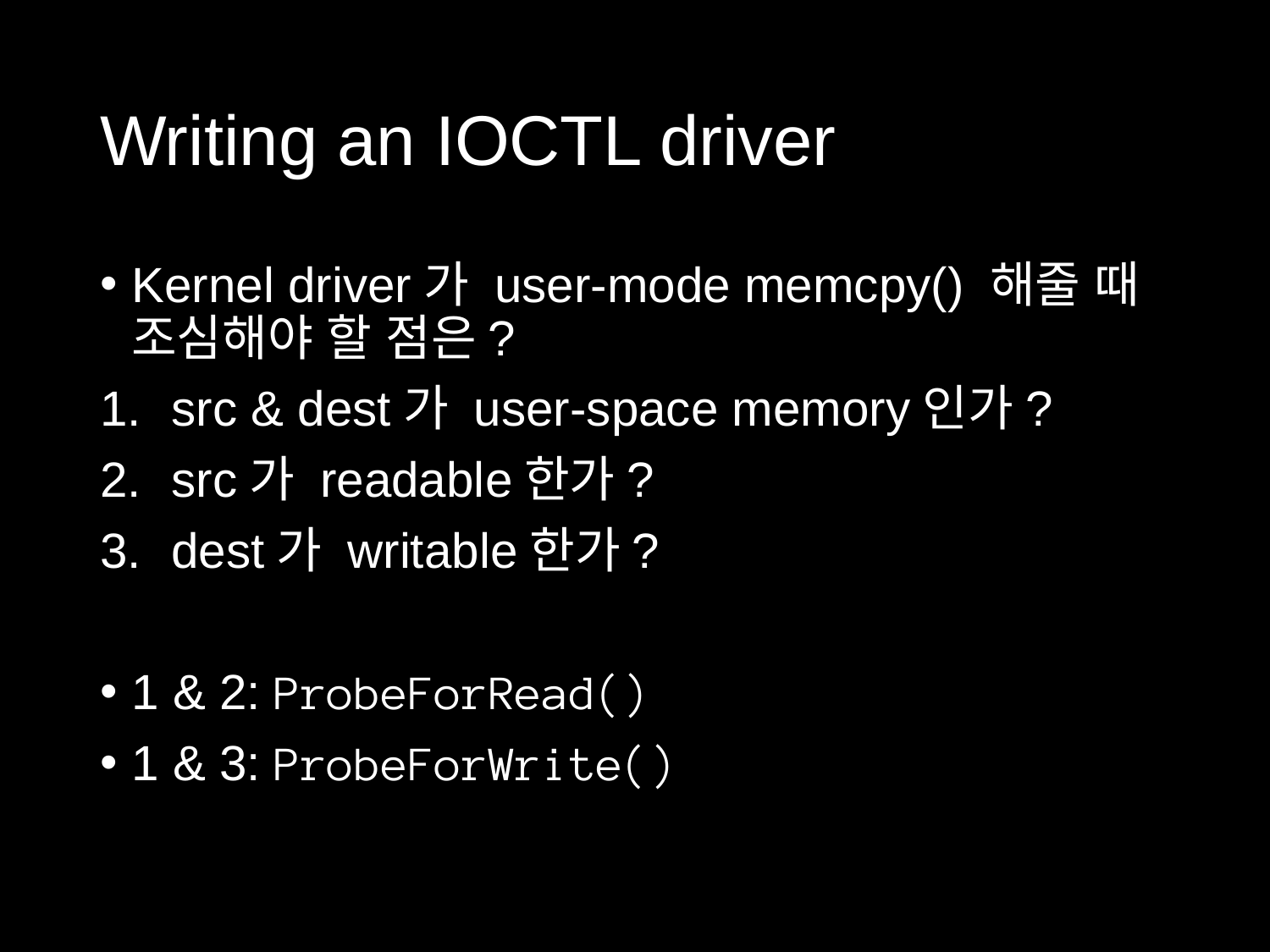

# Writing an IOCTL driver
Kernel driver가 user-mode memcpy() 해줄 때 조심해야 할 점은?
src & dest가 user-space memory인가?
src가 readable한가?
dest가 writable한가?

1 & 2: ProbeForRead()
1 & 3: ProbeForWrite()